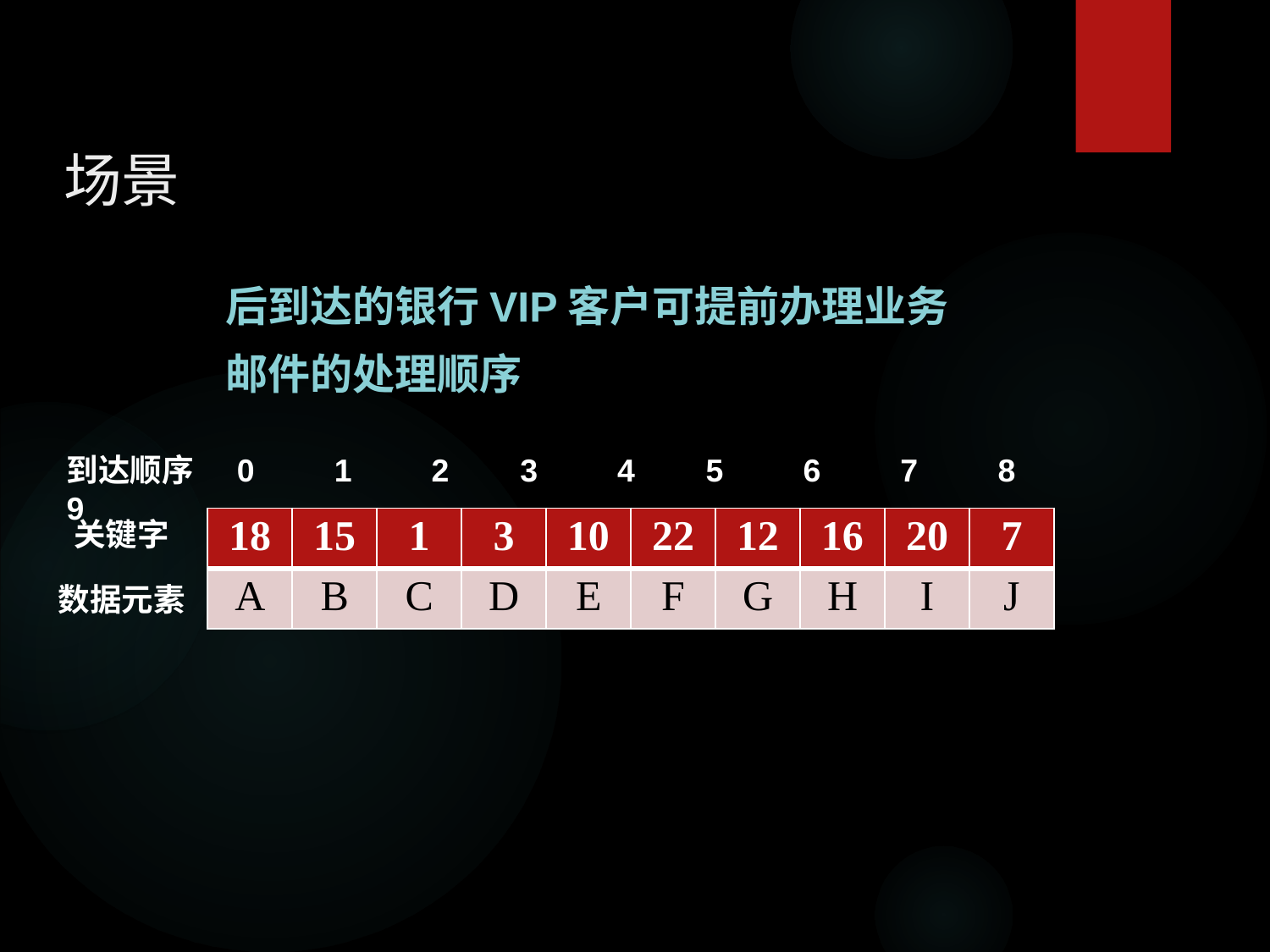

场景
后到达的银行VIP客户可提前办理业务
邮件的处理顺序

到达顺序     0         1         2        3         4        5         6         7         8        9
关键字
| 18 | 15 | 1 | 3 | 10 | 22 | 12 | 16 | 20 | 7 |
| --- | --- | --- | --- | --- | --- | --- | --- | --- | --- |
| A | B | C | D | E | F | G | H | I | J |
数据元素